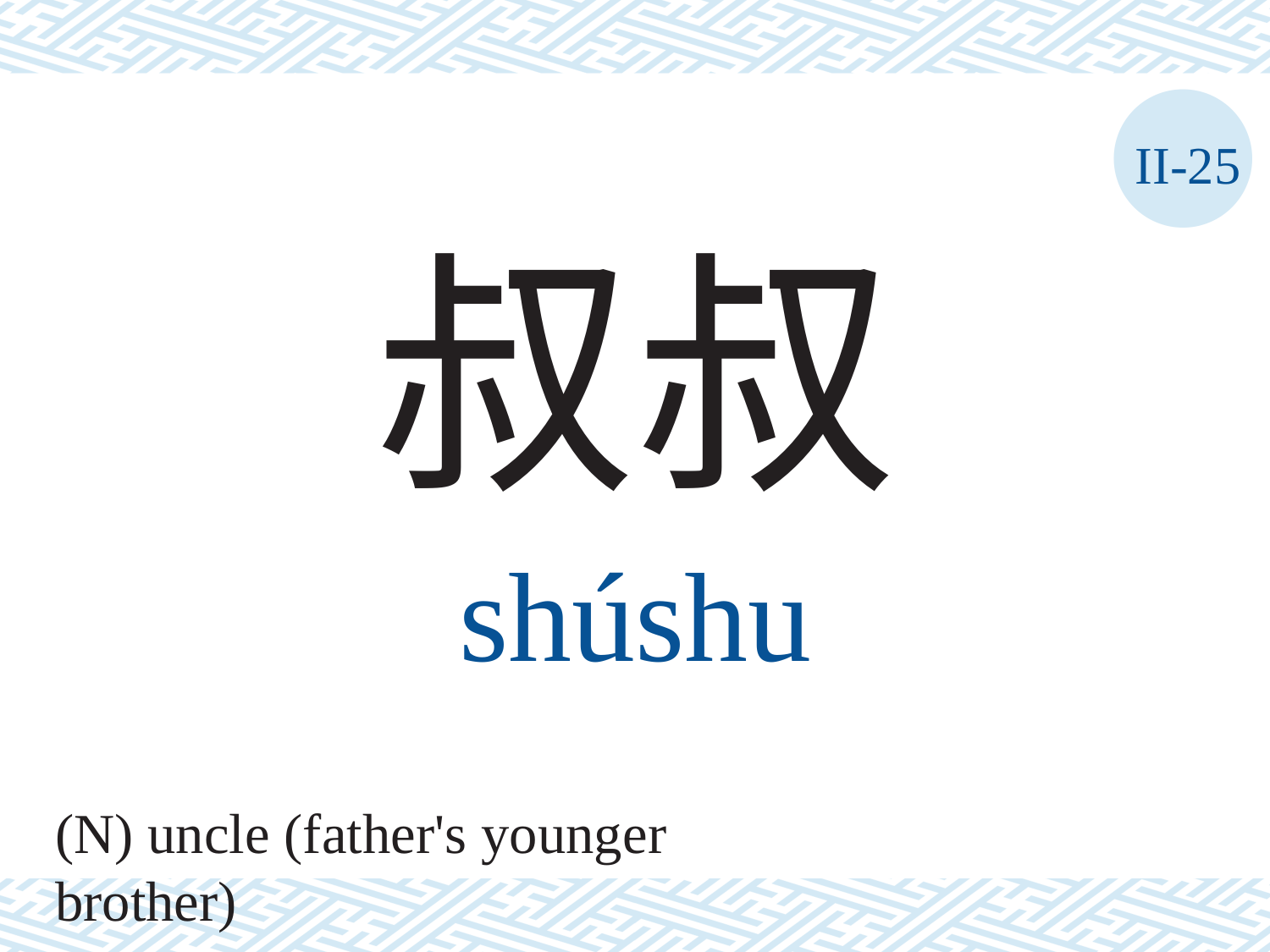

II-25
叔叔
shúshu
(N) uncle (father's younger brother)